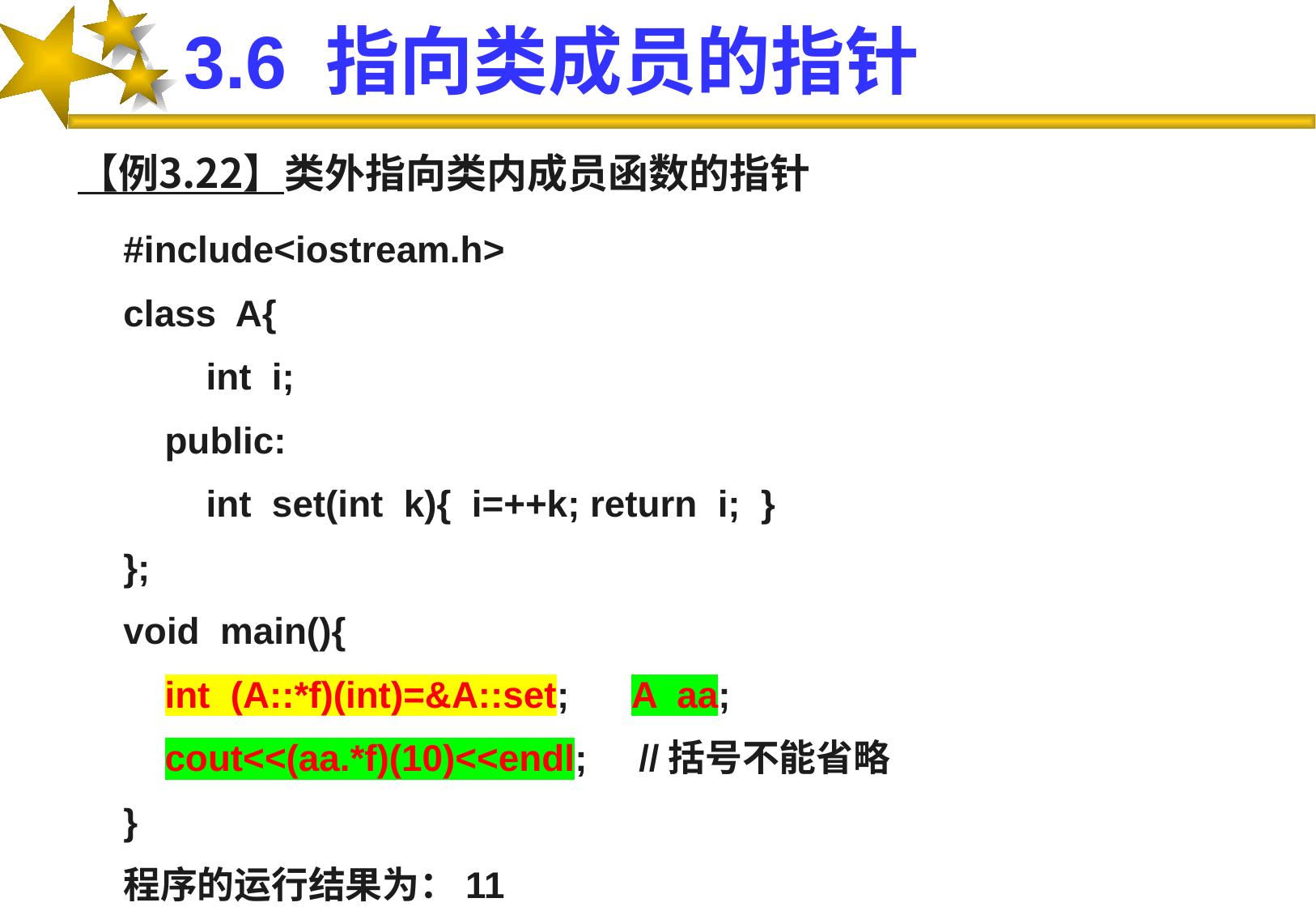

# 3.6 指向类成员的指针
【例3.22】类外指向类内成员函数的指针
#include<iostream.h>
class  A{
        int  i;
    public:
        int  set(int  k){  i=++k; return  i;  }
};
void  main(){
    int  (A::*f)(int)=&A::set;      A  aa;
    cout<<(aa.*f)(10)<<endl;     //括号不能省略
}
程序的运行结果为：11